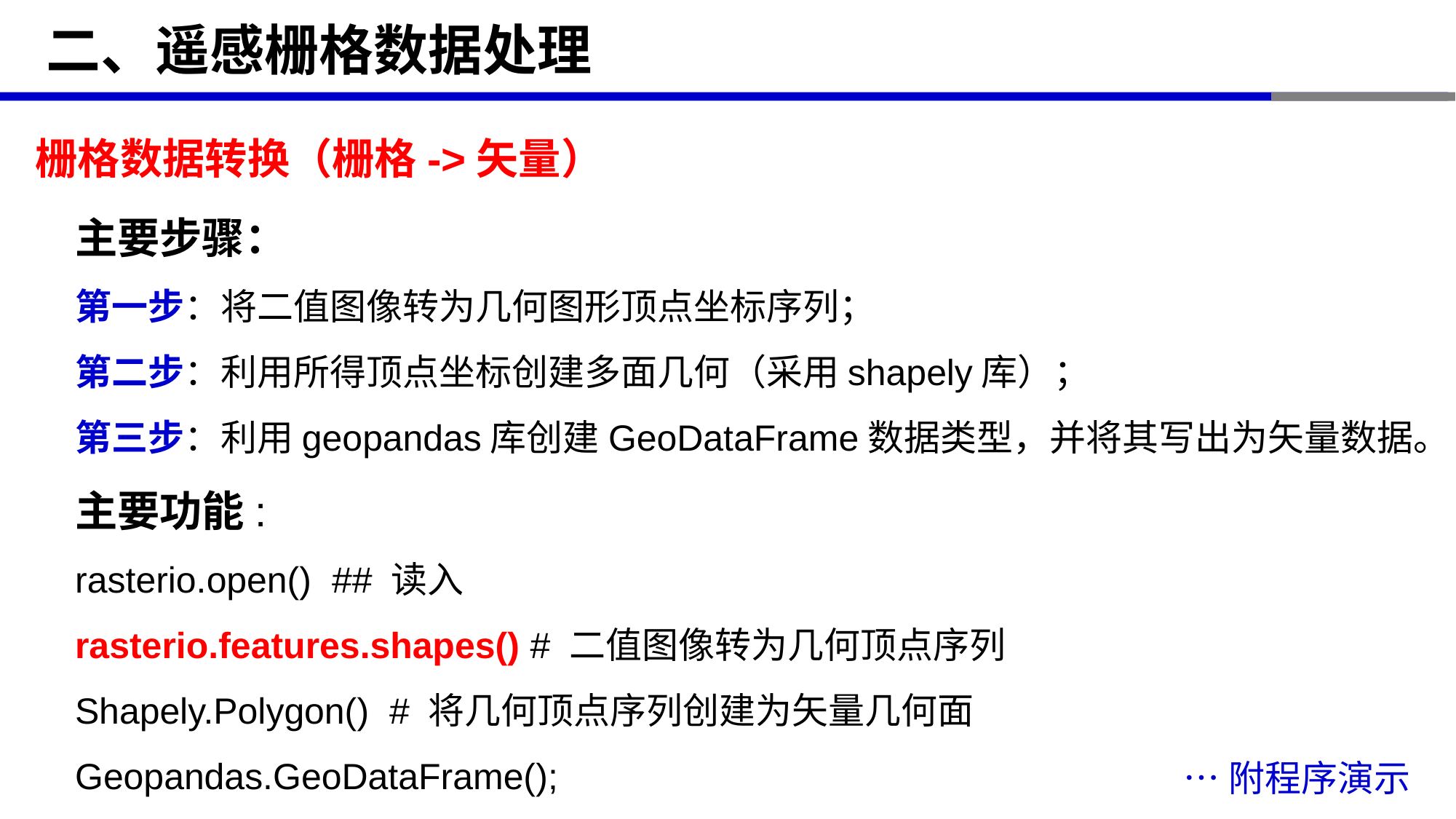

# 二、遥感栅格数据处理
栅格数据转换（栅格->矢量）
主要步骤：
第一步：将二值图像转为几何图形顶点坐标序列；
第二步：利用所得顶点坐标创建多面几何（采用shapely库）；
第三步：利用geopandas库创建GeoDataFrame数据类型，并将其写出为矢量数据。
主要功能:
rasterio.open()  ## 读入
rasterio.features.shapes() # 二值图像转为几何顶点序列
Shapely.Polygon()  # 将几何顶点序列创建为矢量几何面
Geopandas.GeoDataFrame();
…附程序演示